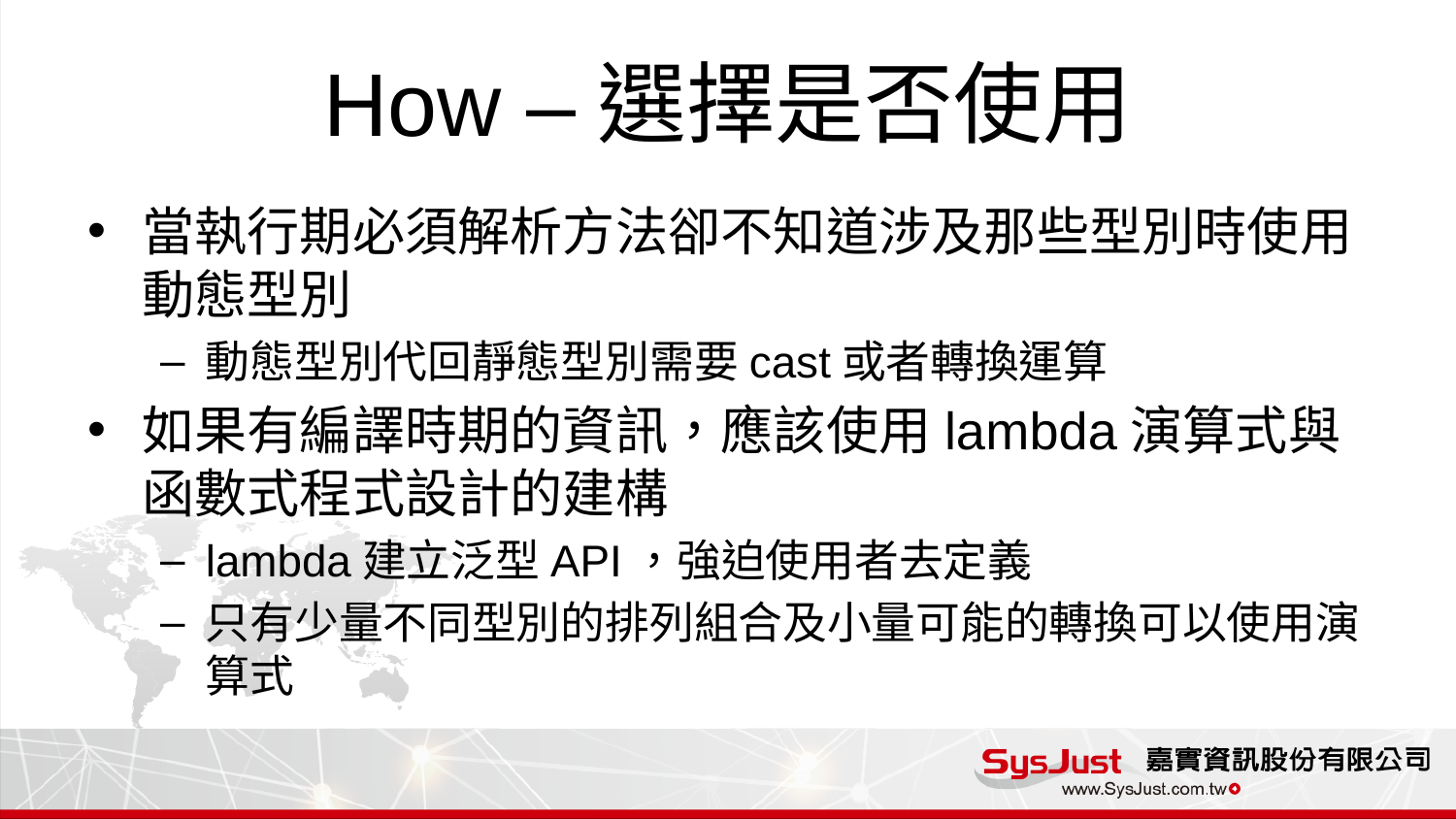

# How –選擇是否使用
當執行期必須解析方法卻不知道涉及那些型別時使用動態型別
動態型別代回靜態型別需要cast或者轉換運算
如果有編譯時期的資訊，應該使用lambda演算式與函數式程式設計的建構
lambda建立泛型API，強迫使用者去定義
只有少量不同型別的排列組合及小量可能的轉換可以使用演算式